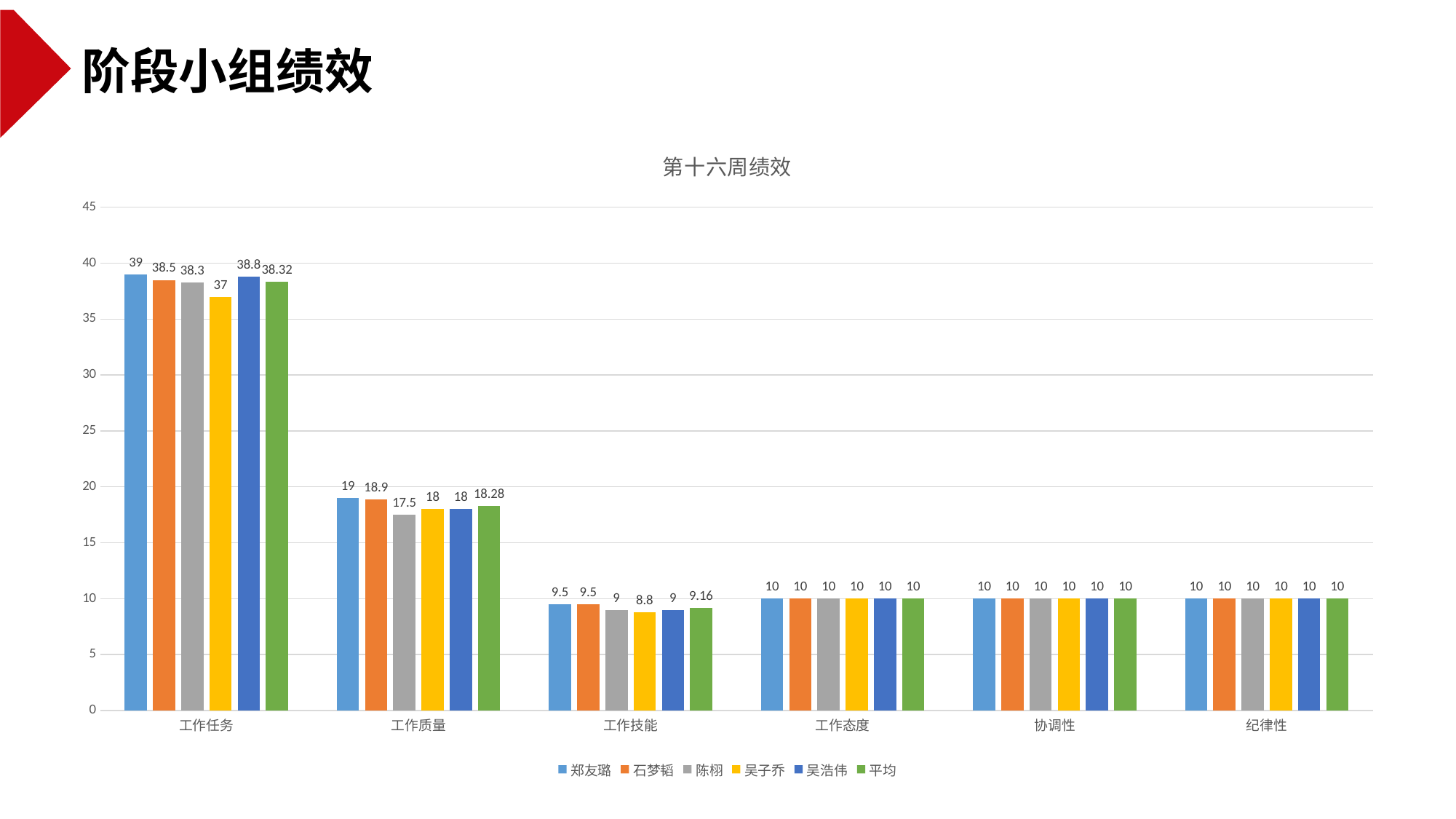

阶段小组绩效

### Chart: 第十六周绩效

| Category | 郑友璐 | 石梦韬 | 陈栩 | 吴子乔 | 吴浩伟 | 平均 |
|---|---|---|---|---|---|---|
| 工作任务 | 39.0 | 38.5 | 38.3 | 37.0 | 38.8 | 38.32000000000001 |
| 工作质量 | 19.0 | 18.9 | 17.5 | 18.0 | 18.0 | 18.28 |
| 工作技能 | 9.5 | 9.5 | 9.0 | 8.8 | 9.0 | 9.16 |
| 工作态度 | 10.0 | 10.0 | 10.0 | 10.0 | 10.0 | 10.0 |
| 协调性 | 10.0 | 10.0 | 10.0 | 10.0 | 10.0 | 10.0 |
| 纪律性 | 10.0 | 10.0 | 10.0 | 10.0 | 10.0 | 10.0 |